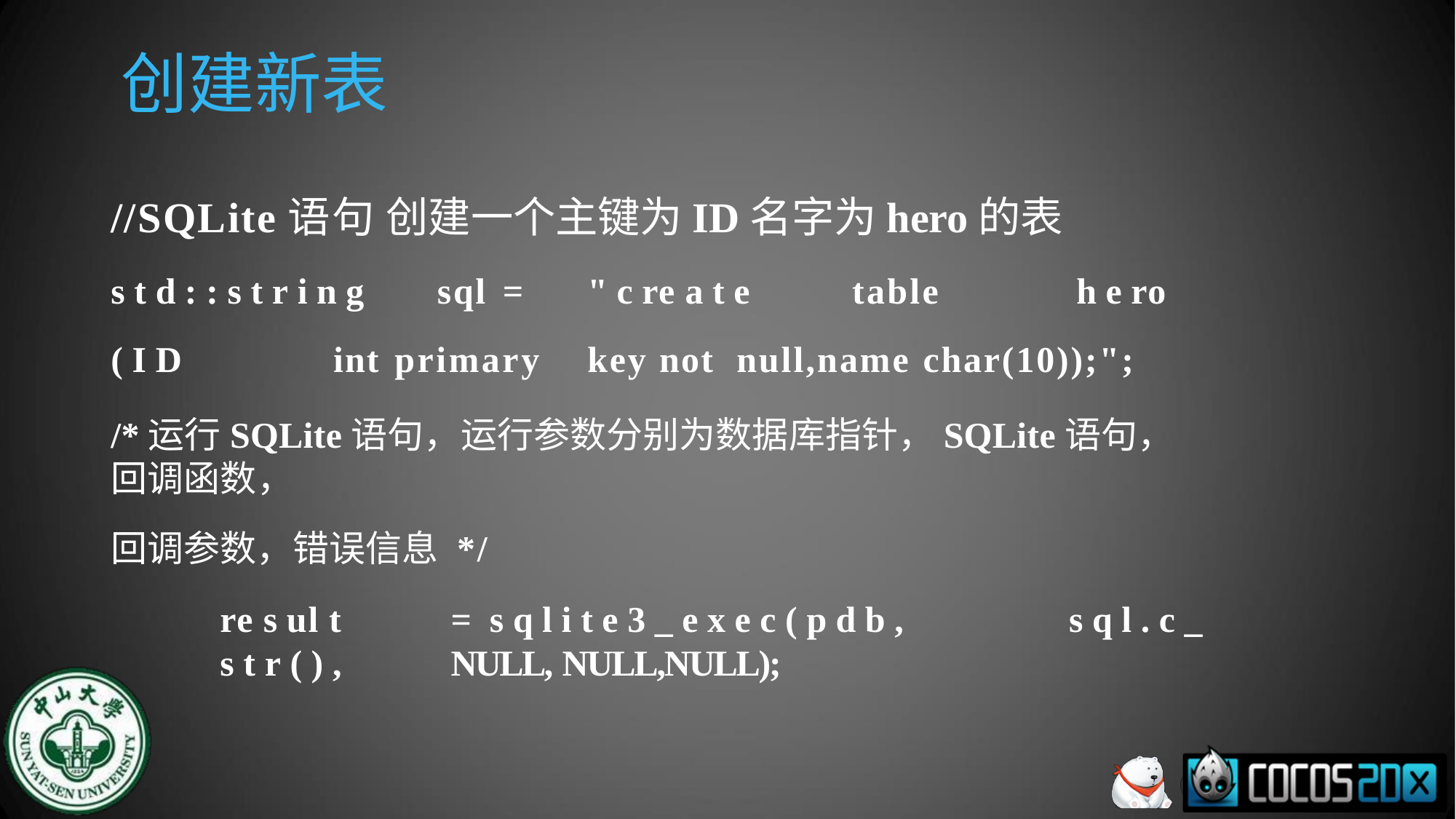

# 创建新表
//SQLite语句 创建一个主键为ID名字为hero的表
s t d : : s t r i n g	sql =	" c re a t e	table	h e ro ( I D	int primary	key not  null,name char(10));";
/*运行SQLite语句，运行参数分别为数据库指针，SQLite语句，回调函数，
回调参数，错误信息 */
re s ul t	=	s q l i t e 3 _ e x e c ( p d b ,	s q l . c _ s t r ( ) ,	NULL, NULL,NULL);